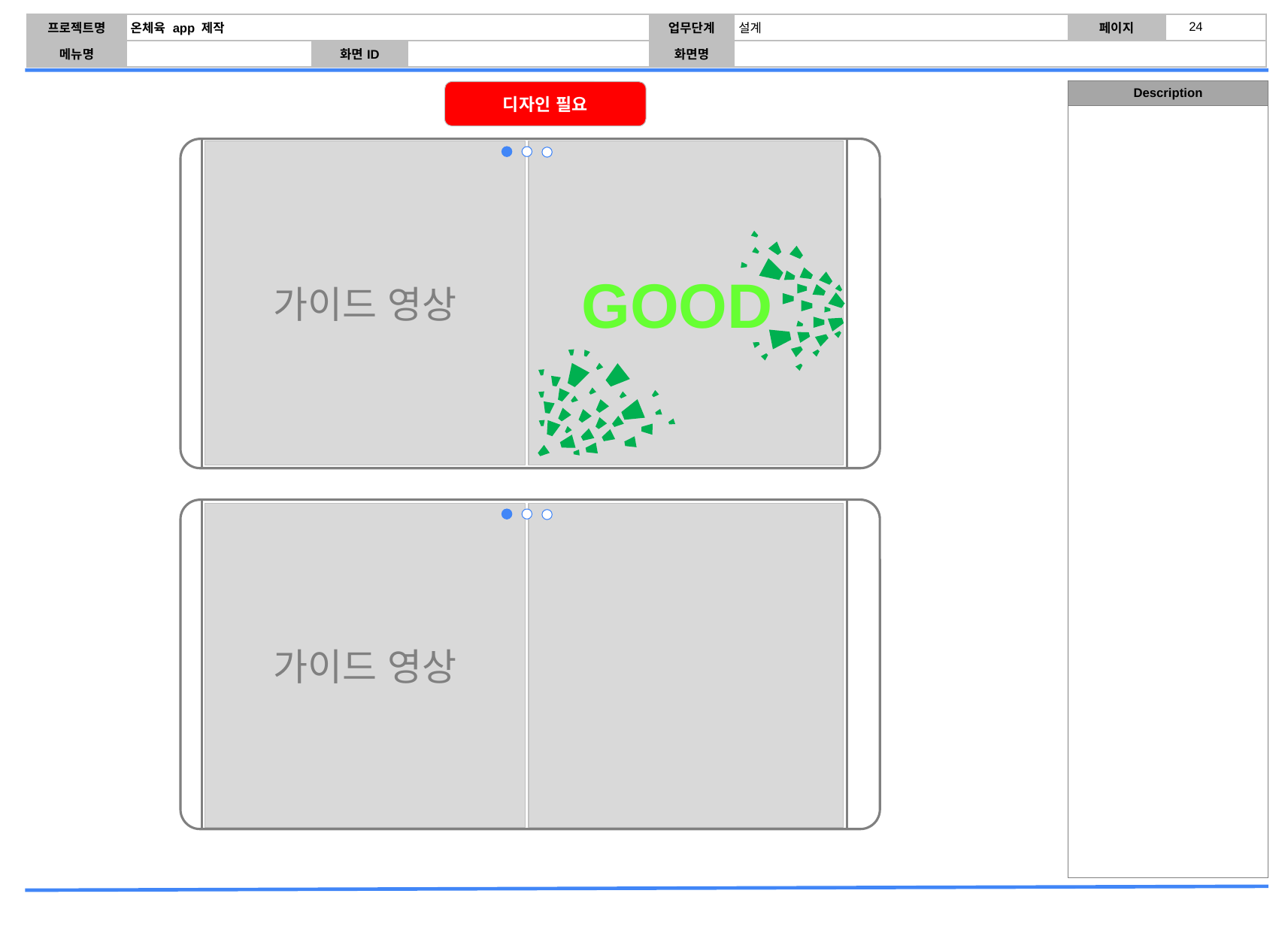

디자인 필요
가이드 영상

GOOD

가이드 영상